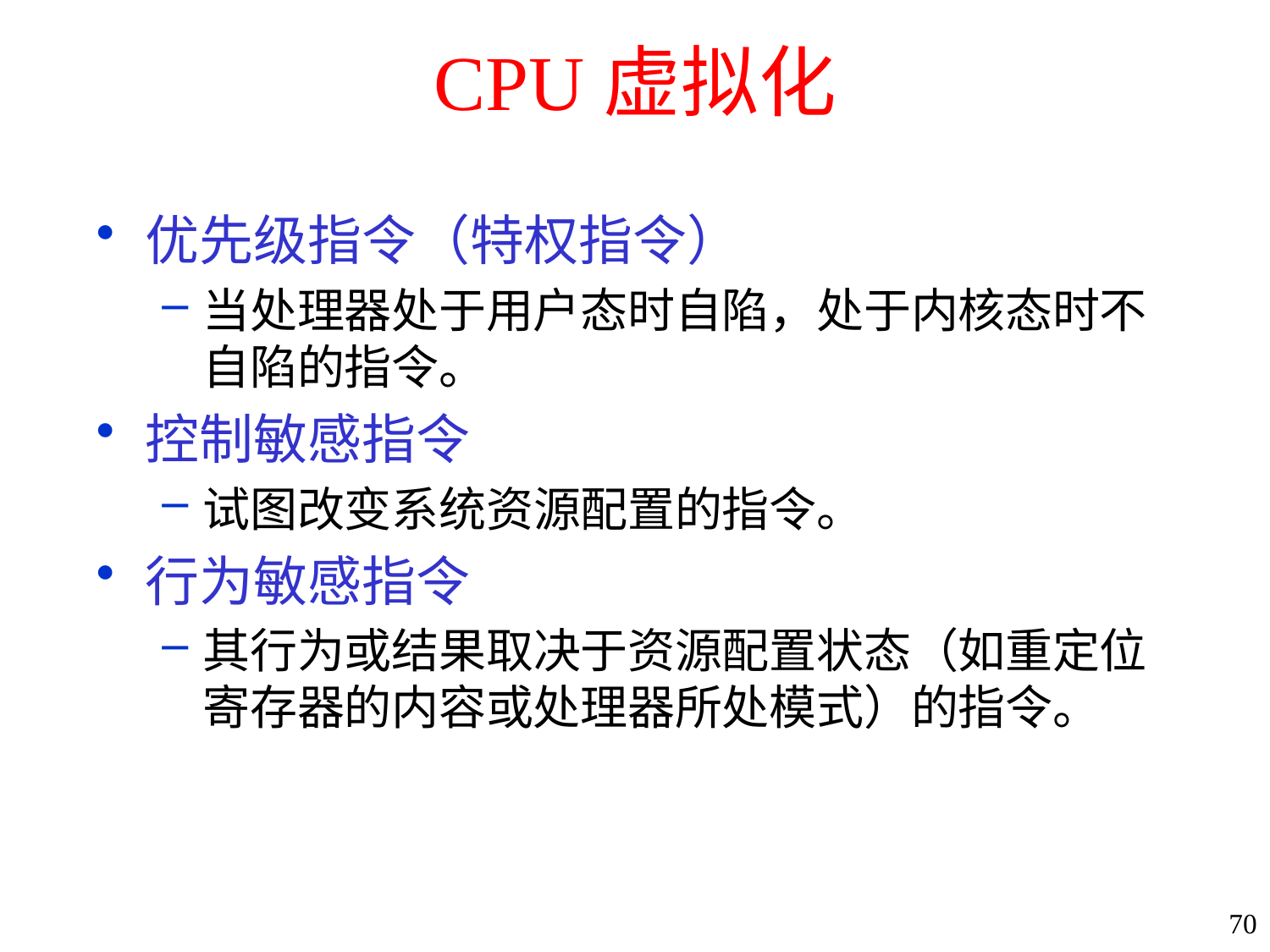

# CPU虚拟化
优先级指令（特权指令）
当处理器处于用户态时自陷，处于内核态时不自陷的指令。
控制敏感指令
试图改变系统资源配置的指令。
行为敏感指令
其行为或结果取决于资源配置状态（如重定位寄存器的内容或处理器所处模式）的指令。
70